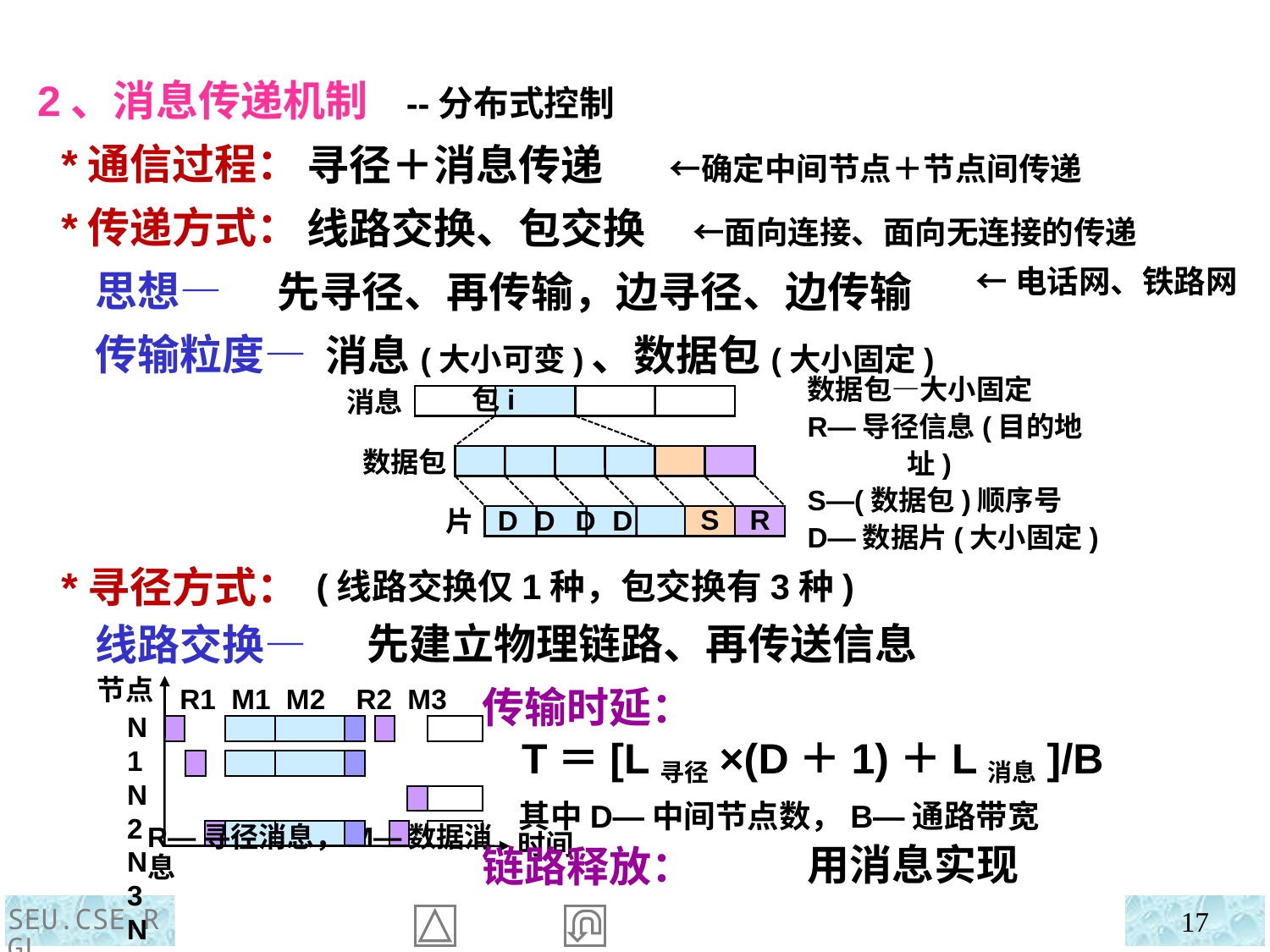

2、消息传递机制   --分布式控制
  *通信过程：
  *传递方式：
     思想—
     传输粒度—

  *寻径方式：
     线路交换—
  寻径＋消息传递       ←确定中间节点＋节点间传递
  线路交换、包交换     ←面向连接、面向无连接的传递
先寻径、再传输，边寻径、边传输
    消息(大小可变)、数据包(大小固定)

    (线路交换仅1种，包交换有3种)
←电话网、铁路网
消息
      包i

数据包—大小固定
R—导径信息(目的地址)
S—(数据包)顺序号
D—数据片(大小固定)

数据包

片
 D   D   D   D

S
R
先建立物理链路、再传送信息
           传输时延：
             T＝[L寻径×(D＋1)＋L消息]/B
                    其中D—中间节点数，B—通路带宽
           链路释放：
节点
R1  M1  M2   R2  M3
N1
N2
N3
N4

时间
R—寻径消息，M—数据消息
用消息实现
SEU.CSE.RGL
17